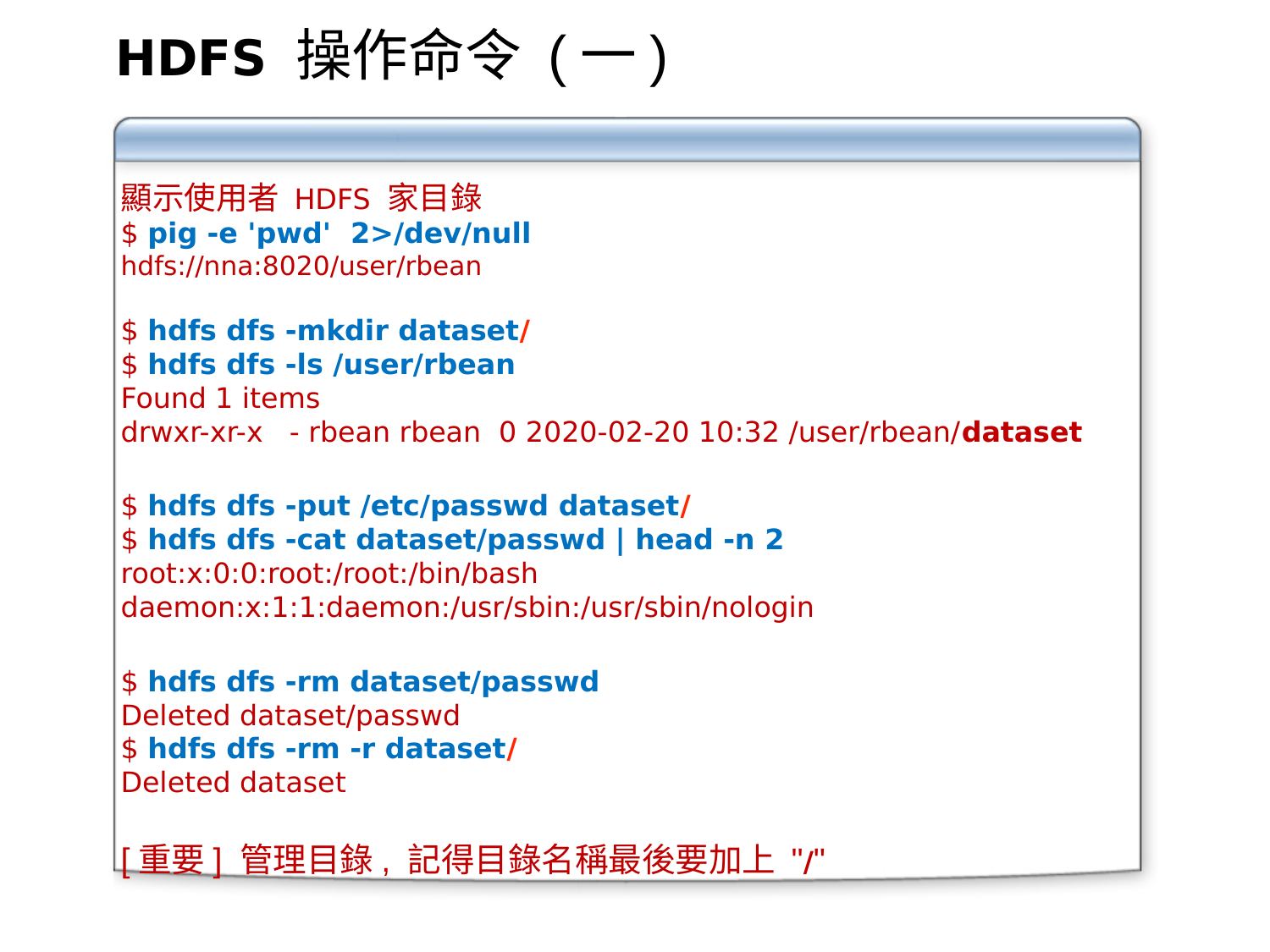

HDFS 操作命令 (一)
顯示使用者 HDFS 家目錄
$ pig -e 'pwd'  2>/dev/null
hdfs://nna:8020/user/rbean

$ hdfs dfs -mkdir dataset/
$ hdfs dfs -ls /user/rbean
Found 1 items
drwxr-xr-x   - rbean rbean  0 2020-02-20 10:32 /user/rbean/dataset

$ hdfs dfs -put /etc/passwd dataset/
$ hdfs dfs -cat dataset/passwd | head -n 2
root:x:0:0:root:/root:/bin/bash
daemon:x:1:1:daemon:/usr/sbin:/usr/sbin/nologin

$ hdfs dfs -rm dataset/passwd
Deleted dataset/passwd
$ hdfs dfs -rm -r dataset/
Deleted dataset

[重要] 管理目錄, 記得目錄名稱最後要加上 "/"